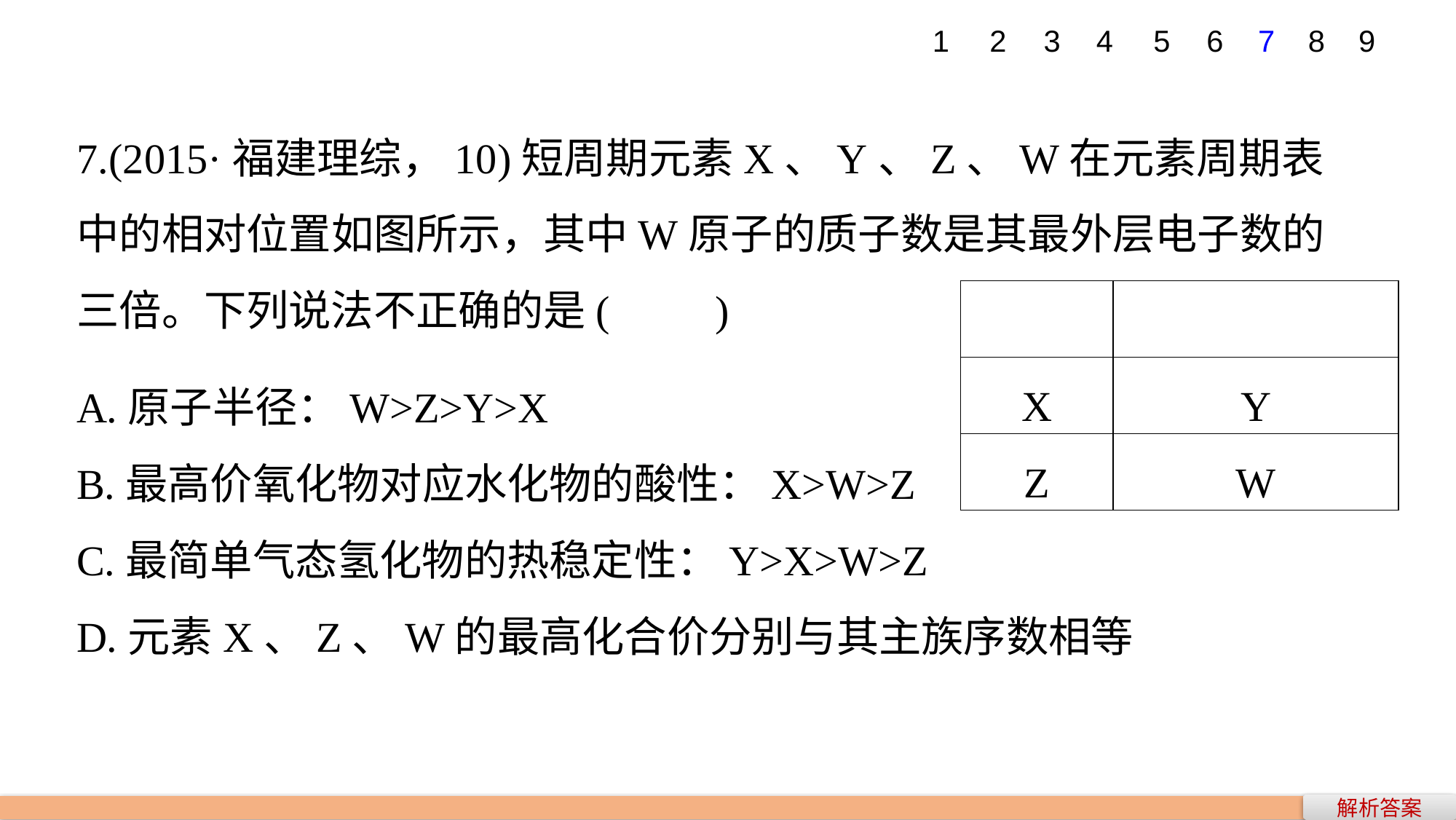

6
7
8
9
1
2
3
4
5
7.(2015·福建理综，10)短周期元素X、Y、Z、W在元素周期表中的相对位置如图所示，其中W原子的质子数是其最外层电子数的三倍。下列说法不正确的是(　　)
|  |  |
| --- | --- |
| X | Y |
| Z | W |
A.原子半径：W>Z>Y>X
B.最高价氧化物对应水化物的酸性：X>W>Z
C.最简单气态氢化物的热稳定性：Y>X>W>Z
D.元素X、Z、W的最高化合价分别与其主族序数相等

解析答案